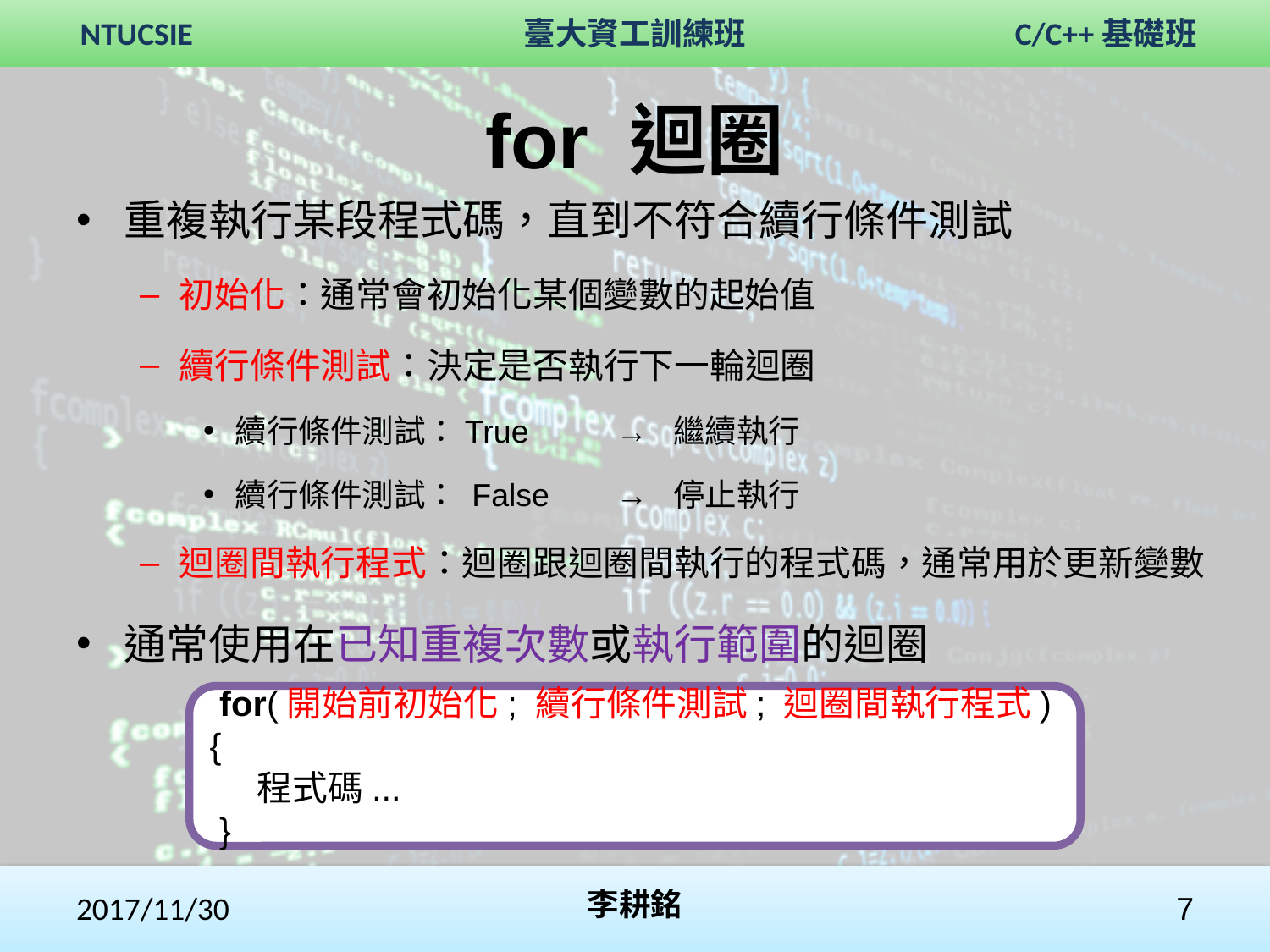

# for 迴圈
重複執行某段程式碼，直到不符合續行條件測試
初始化：通常會初始化某個變數的起始值
續行條件測試：決定是否執行下一輪迴圈
續行條件測試：True	→  繼續執行
續行條件測試： False	→  停止執行
迴圈間執行程式：迴圈跟迴圈間執行的程式碼，通常用於更新變數
通常使用在已知重複次數或執行範圍的迴圈
 for(開始前初始化; 續行條件測試; 迴圈間執行程式){
     程式碼...
 }
2017/11/30
李耕銘
7